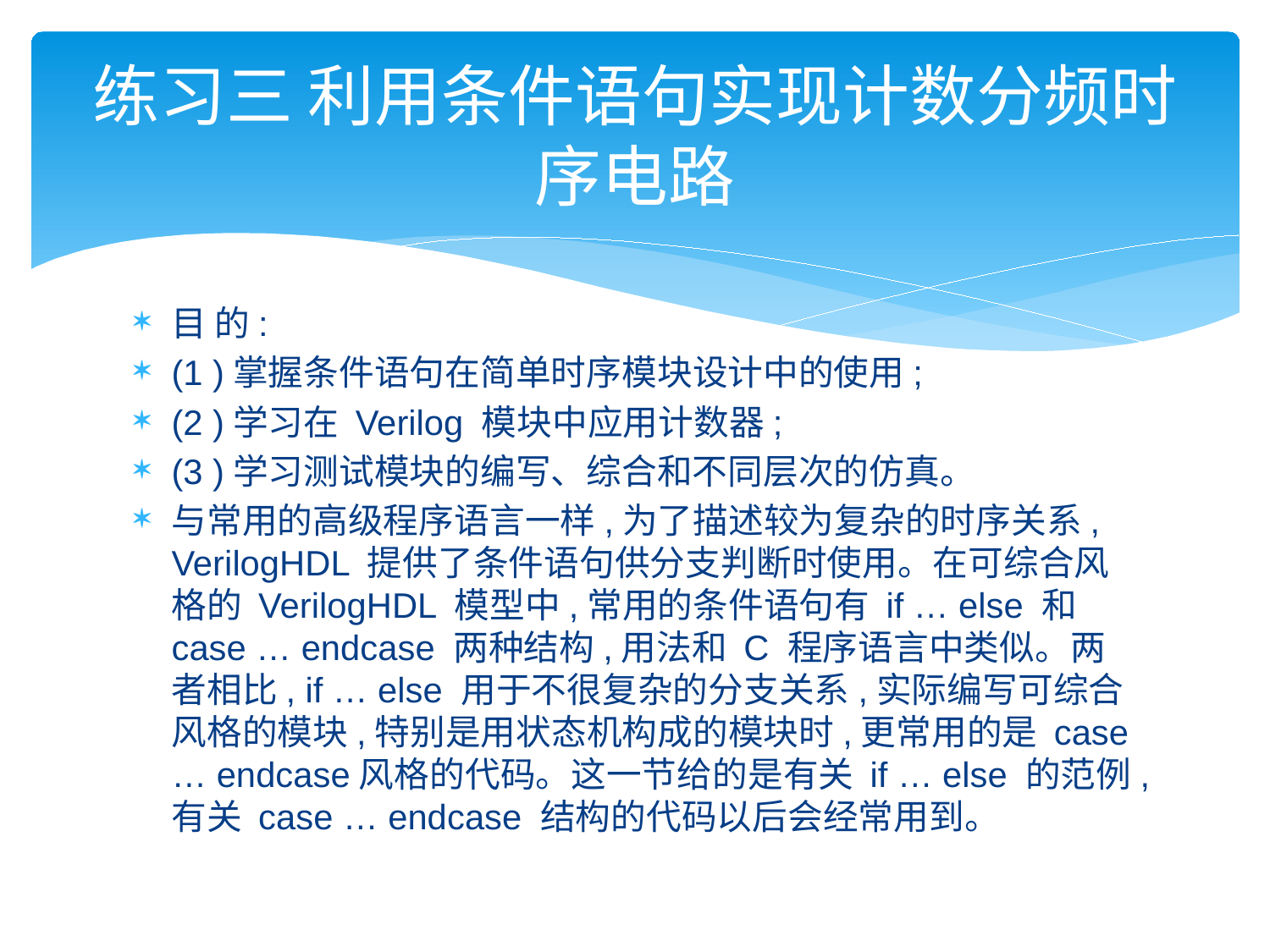

# 练习三 利用条件语句实现计数分频时序电路
目 的:
(1 )掌握条件语句在简单时序模块设计中的使用;
(2 )学习在 Verilog 模块中应用计数器;
(3 )学习测试模块的编写、综合和不同层次的仿真。
与常用的高级程序语言一样,为了描述较为复杂的时序关系, VerilogHDL 提供了条件语句供分支判断时使用。在可综合风格的 VerilogHDL 模型中,常用的条件语句有 if … else 和case … endcase 两种结构,用法和 C 程序语言中类似。两者相比, if … else 用于不很复杂的分支关系,实际编写可综合风格的模块,特别是用状态机构成的模块时,更常用的是 case … endcase风格的代码。这一节给的是有关 if … else 的范例,有关 case … endcase 结构的代码以后会经常用到。